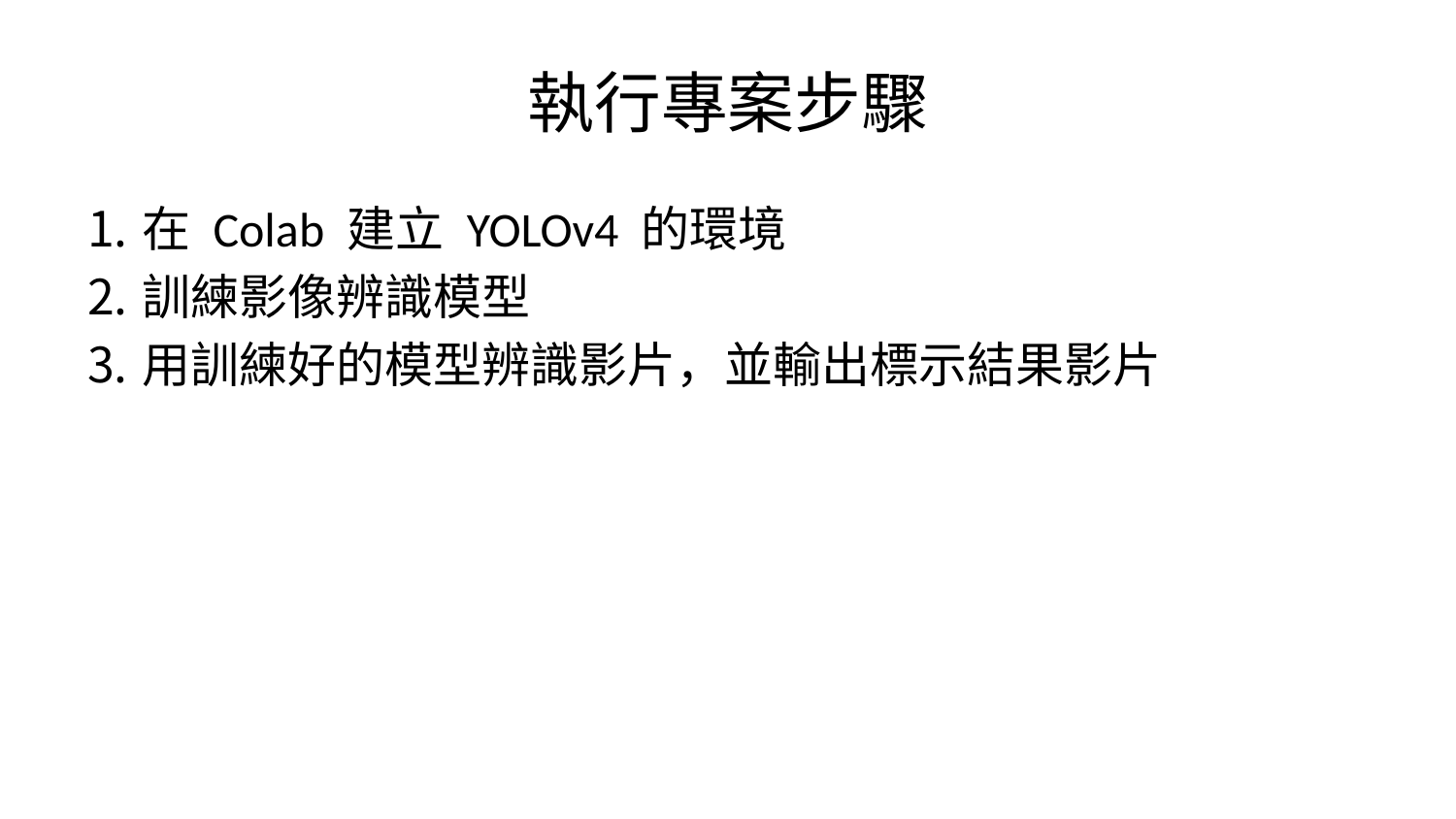

# 執行專案步驟
在 Colab 建立 YOLOv4 的環境
訓練影像辨識模型
用訓練好的模型辨識影片，並輸出標示結果影片